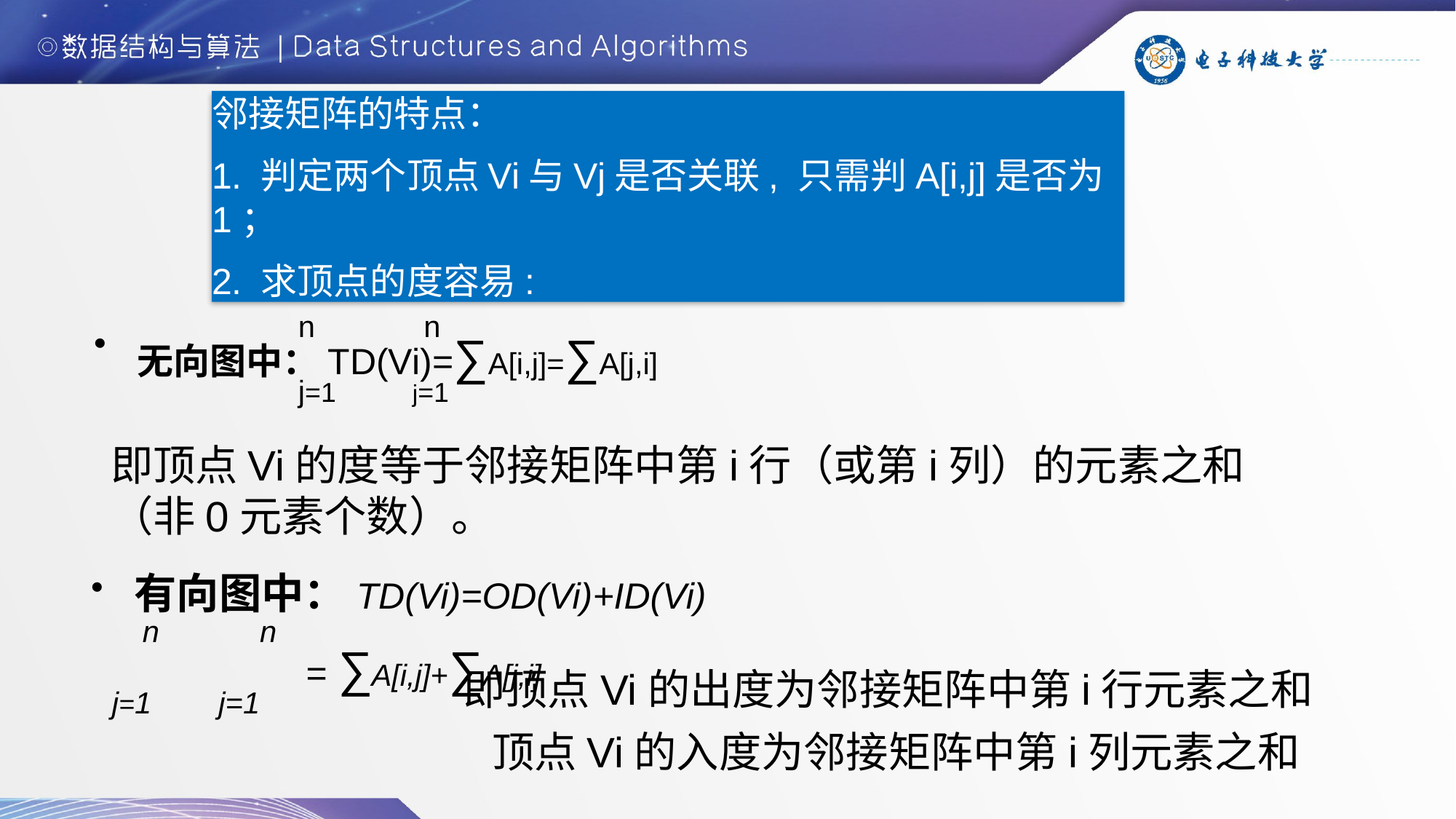

邻接矩阵的特点：
1. 判定两个顶点Vi与Vj是否关联, 只需判A[i,j]是否为1；
2. 求顶点的度容易:
                          n             n
 无向图中：TD(Vi)=∑A[i,j]=∑A[j,i]
                    j=1          j=1

即顶点Vi的度等于邻接矩阵中第i行（或第i列）的元素之和（非0元素个数）。
 有向图中：TD(Vi)=OD(Vi)+ID(Vi)
     n            n
                                                                                                     = ∑A[i,j]+∑A[j,i]
  j=1        j=1
即顶点Vi的出度为邻接矩阵中第i行元素之和
  顶点Vi的入度为邻接矩阵中第i列元素之和